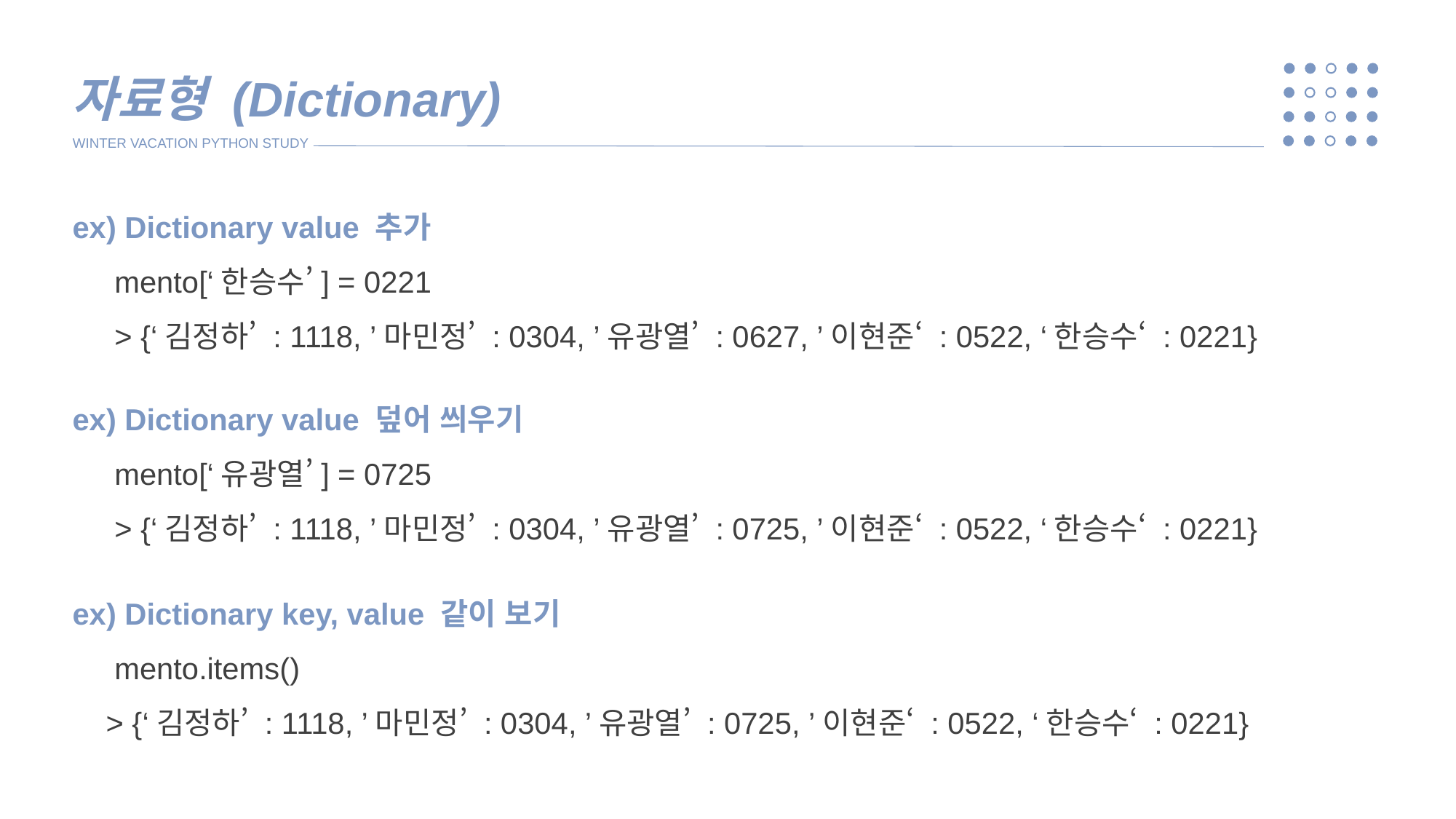

자료형 (Dictionary)
WINTER VACATION PYTHON STUDY

ex) Dictionary value 추가
     mento[‘한승수’] = 0221
     > {‘김정하’ : 1118, ’마민정’ : 0304, ’유광열’ : 0627, ’이현준‘ : 0522, ‘한승수‘ : 0221}

ex) Dictionary value 덮어 씌우기
     mento[‘유광열’] = 0725
     > {‘김정하’ : 1118, ’마민정’ : 0304, ’유광열’ : 0725, ’이현준‘ : 0522, ‘한승수‘ : 0221}

ex) Dictionary key, value 같이 보기
     mento.items()
    > {‘김정하’ : 1118, ’마민정’ : 0304, ’유광열’ : 0725, ’이현준‘ : 0522, ‘한승수‘ : 0221}